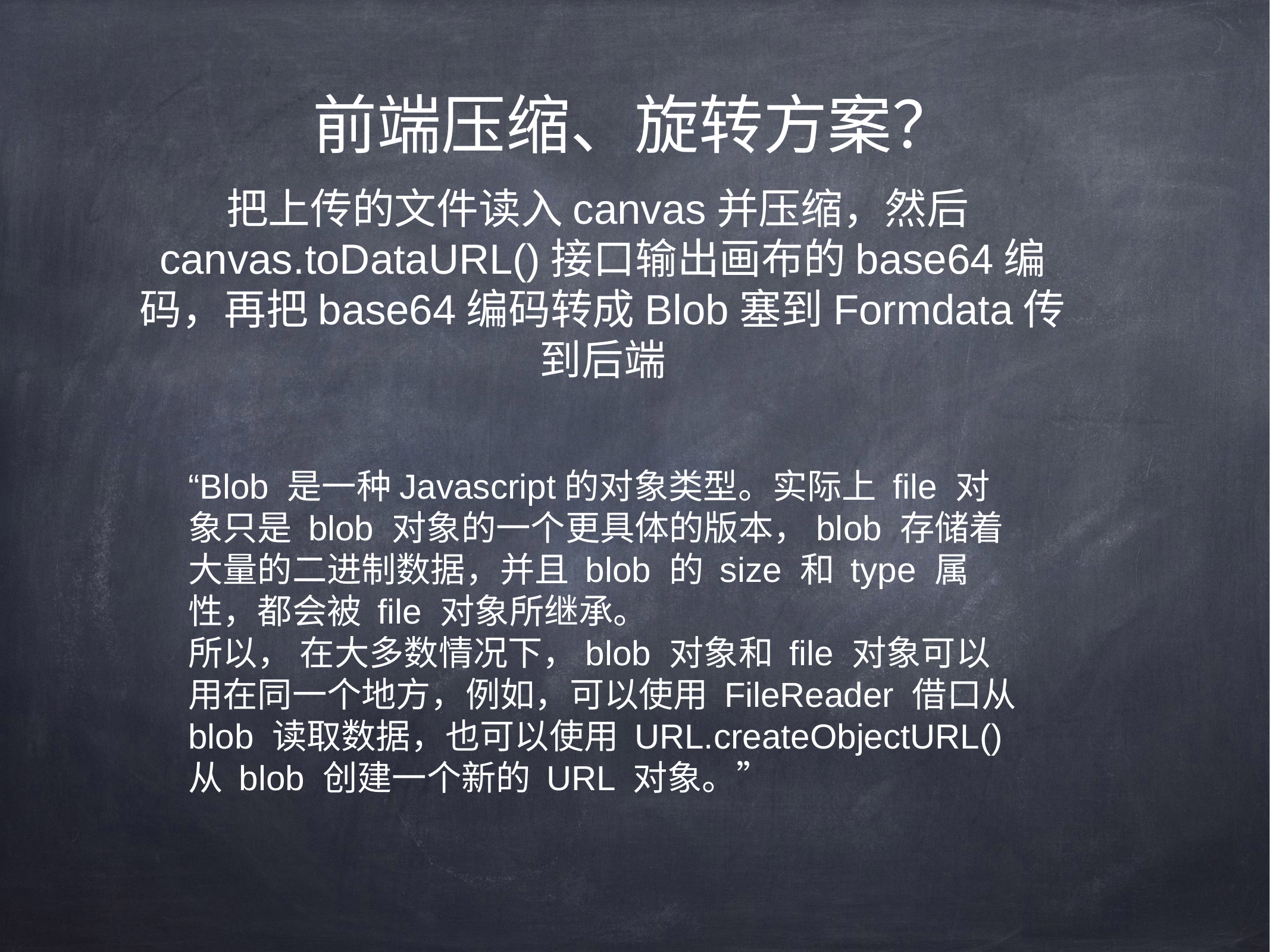

# 前端压缩、旋转方案？
把上传的文件读入canvas并压缩，然后canvas.toDataURL()接口输出画布的base64编码，再把base64编码转成Blob塞到Formdata传到后端
“Blob 是一种Javascript的对象类型。实际上 file 对象只是 blob 对象的一个更具体的版本，blob 存储着大量的二进制数据，并且 blob 的 size 和 type 属性，都会被 file 对象所继承。
所以， 在大多数情况下，blob 对象和 file 对象可以用在同一个地方，例如，可以使用 FileReader 借口从 blob 读取数据，也可以使用 URL.createObjectURL() 从 blob 创建一个新的 URL 对象。”